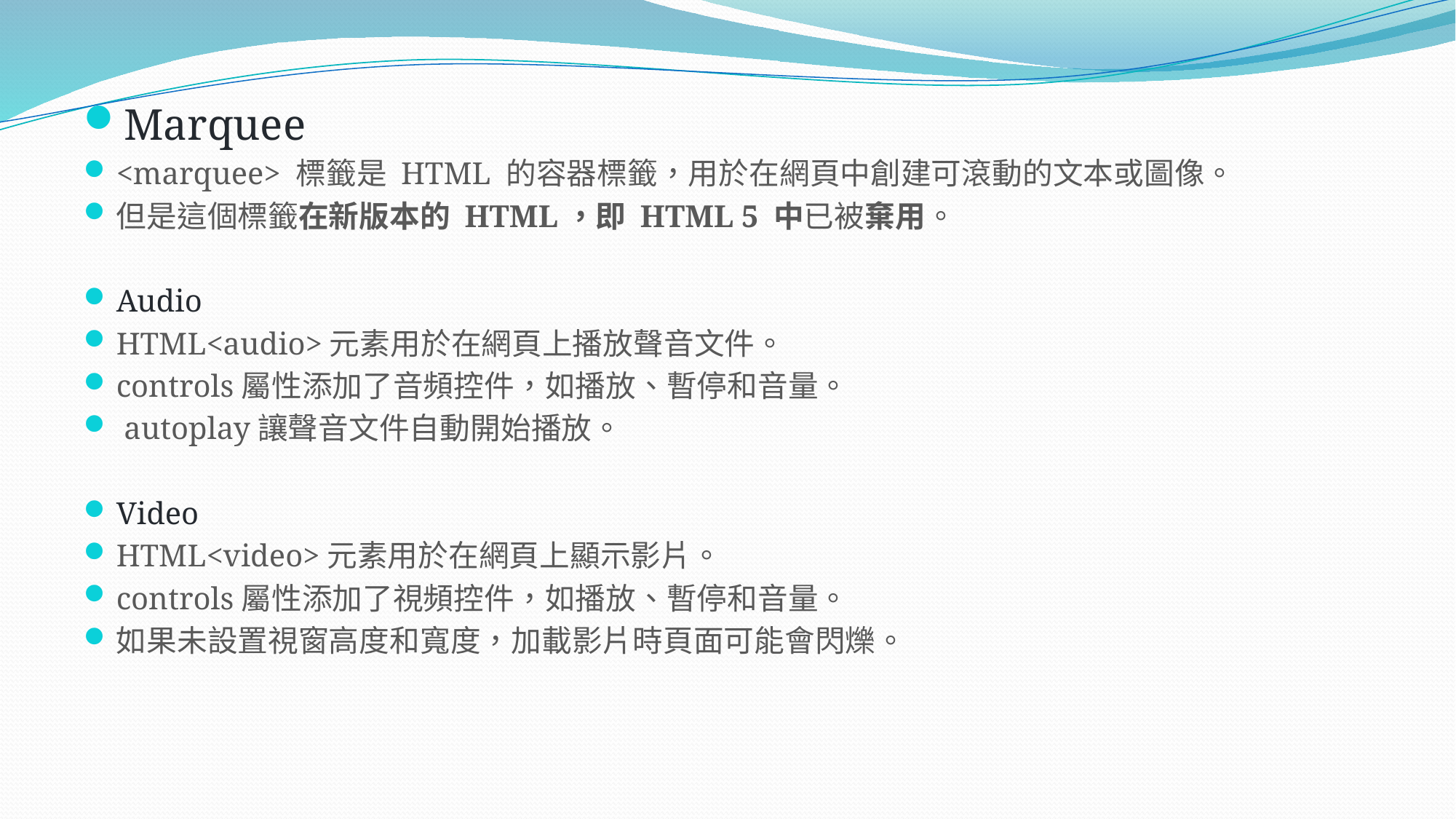

Marquee
<marquee> 標籤是 HTML 的容器標籤，用於在網頁中創建可滾動的文本或圖像。
但是這個標籤在新版本的 HTML，即 HTML 5 中已被棄用。

Audio
HTML<audio>元素用於在網頁上播放聲音文件。
controls屬性添加了音頻控件，如播放、暫停和音量。
 autoplay讓聲音文件自動開始播放。

Video
HTML<video>元素用於在網頁上顯示影片。
controls屬性添加了視頻控件，如播放、暫停和音量。
如果未設置視窗高度和寬度，加載影片時頁面可能會閃爍。